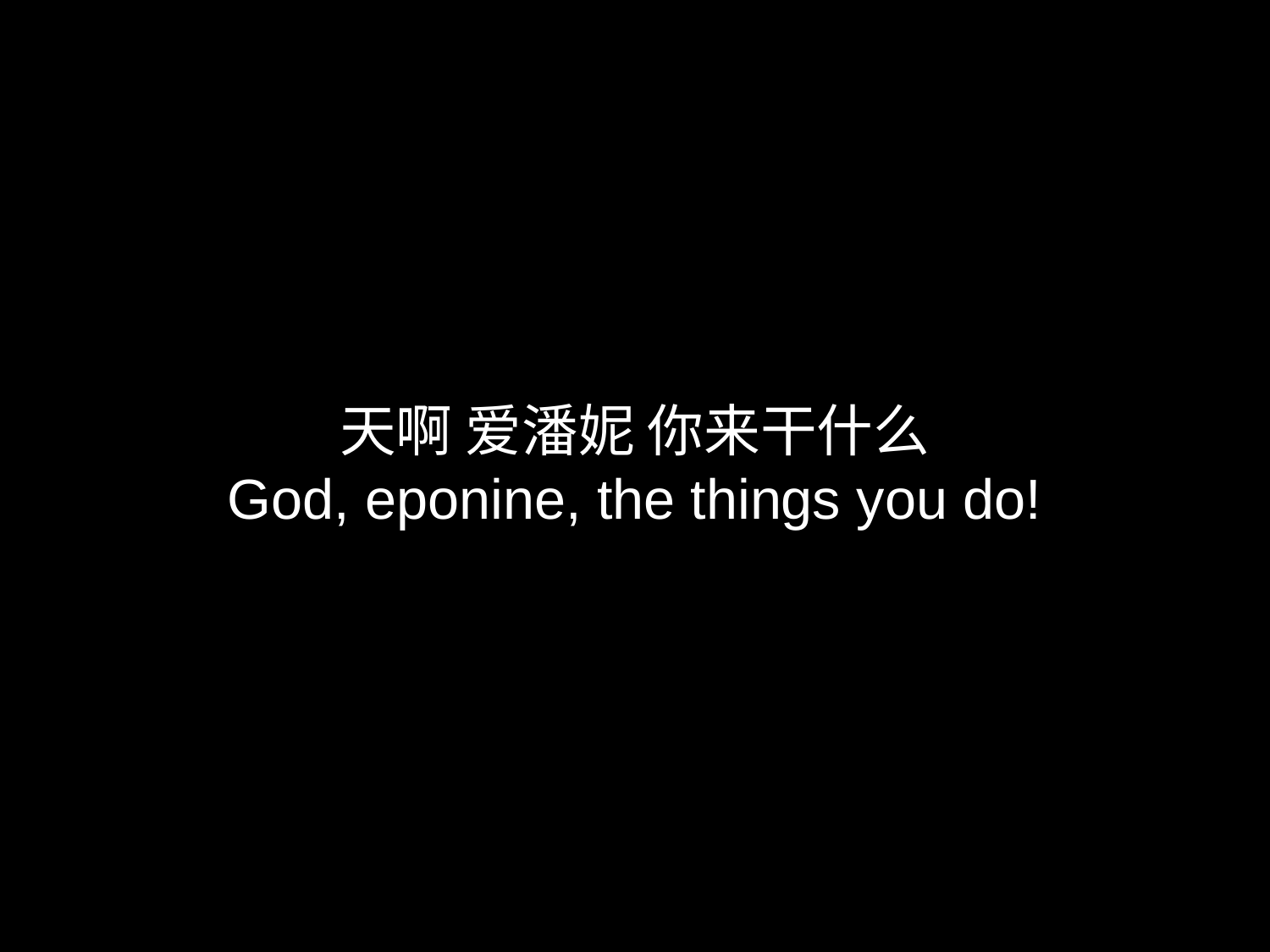

天啊 爱潘妮 你来干什么
God, eponine, the things you do!